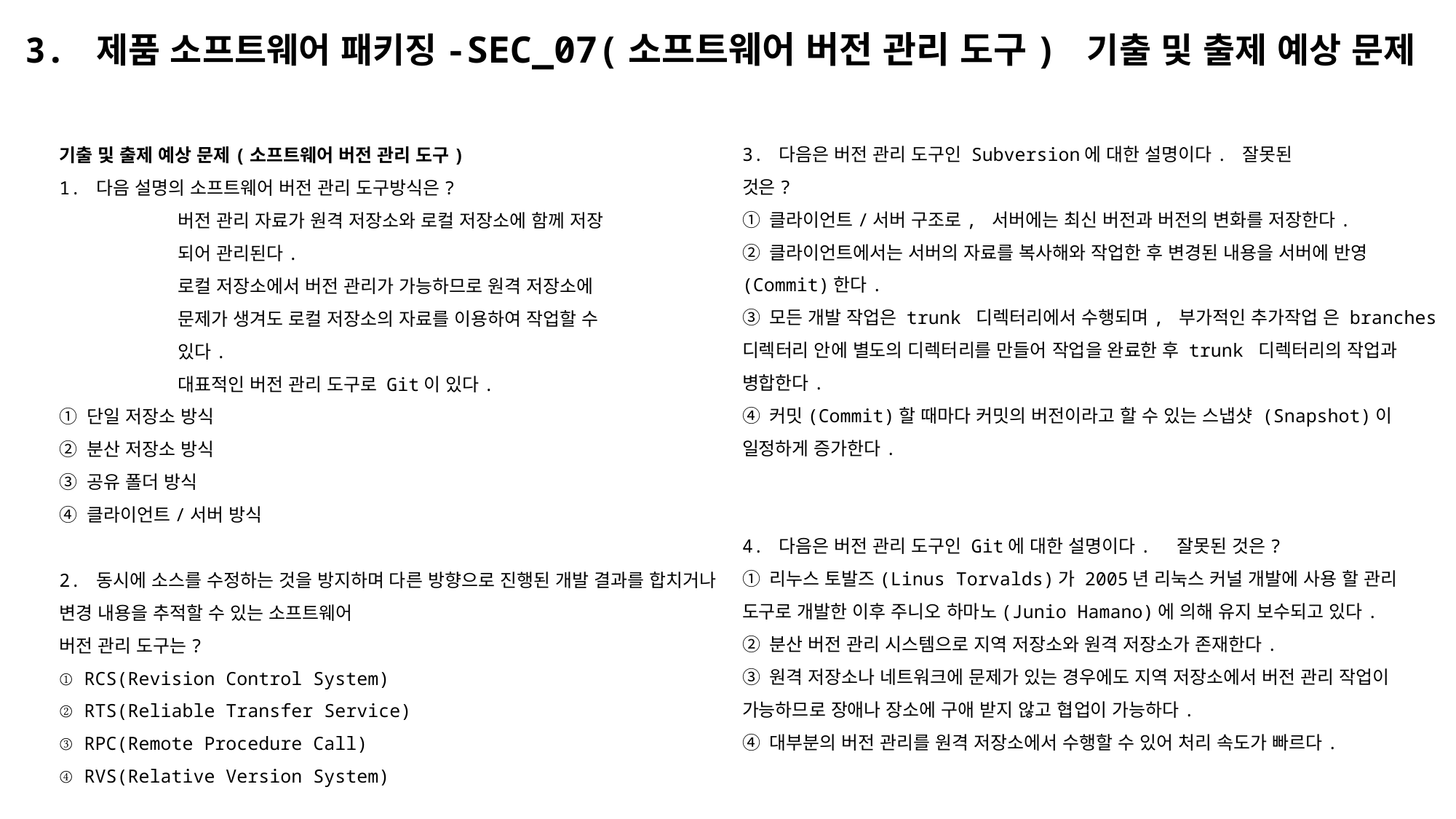

# 3. 제품 소프트웨어 패키징-SEC_07(소프트웨어 버전 관리 도구) 기출 및 출제 예상 문제
3. 다음은 버전 관리 도구인 Subversion에 대한 설명이다. 잘못된
것은?
① 클라이언트/서버 구조로, 서버에는 최신 버전과 버전의 변화를 저장한다.
② 클라이언트에서는 서버의 자료를 복사해와 작업한 후 변경된 내용을 서버에 반영(Commit)한다.
③ 모든 개발 작업은 trunk 디렉터리에서 수행되며, 부가적인 추가작업 은 branches 디렉터리 안에 별도의 디렉터리를 만들어 작업을 완료한 후 trunk 디렉터리의 작업과 병합한다.
④ 커밋(Commit)할 때마다 커밋의 버전이라고 할 수 있는 스냅샷 (Snapshot)이 일정하게 증가한다.

4. 다음은 버전 관리 도구인 Git에 대한 설명이다.  잘못된 것은?
① 리누스 토발즈(Linus Torvalds)가 2005년 리눅스 커널 개발에 사용 할 관리 도구로 개발한 이후 주니오 하마노(Junio Hamano)에 의해 유지 보수되고 있다.
② 분산 버전 관리 시스템으로 지역 저장소와 원격 저장소가 존재한다.
③ 원격 저장소나 네트워크에 문제가 있는 경우에도 지역 저장소에서 버전 관리 작업이 가능하므로 장애나 장소에 구애 받지 않고 협업이 가능하다.
④ 대부분의 버전 관리를 원격 저장소에서 수행할 수 있어 처리 속도가 빠르다.
기출 및 출제 예상 문제(소프트웨어 버전 관리 도구)
1. 다음 설명의 소프트웨어 버전 관리 도구방식은?
	 버전 관리 자료가 원격 저장소와 로컬 저장소에 함께 저장
	 되어 관리된다.
	 로컬 저장소에서 버전 관리가 가능하므로 원격 저장소에
	 문제가 생겨도 로컬 저장소의 자료를 이용하여 작업할 수
	 있다.
	 대표적인 버전 관리 도구로 Git이 있다.
① 단일 저장소 방식
② 분산 저장소 방식
③ 공유 폴더 방식
④ 클라이언트/서버 방식

2. 동시에 소스를 수정하는 것을 방지하며 다른 방향으로 진행된 개발 결과를 합치거나 변경 내용을 추적할 수 있는 소프트웨어
버전 관리 도구는?
① RCS(Revision Control System)
② RTS(Reliable Transfer Service)
③ RPC(Remote Procedure Call)
④ RVS(Relative Version System)